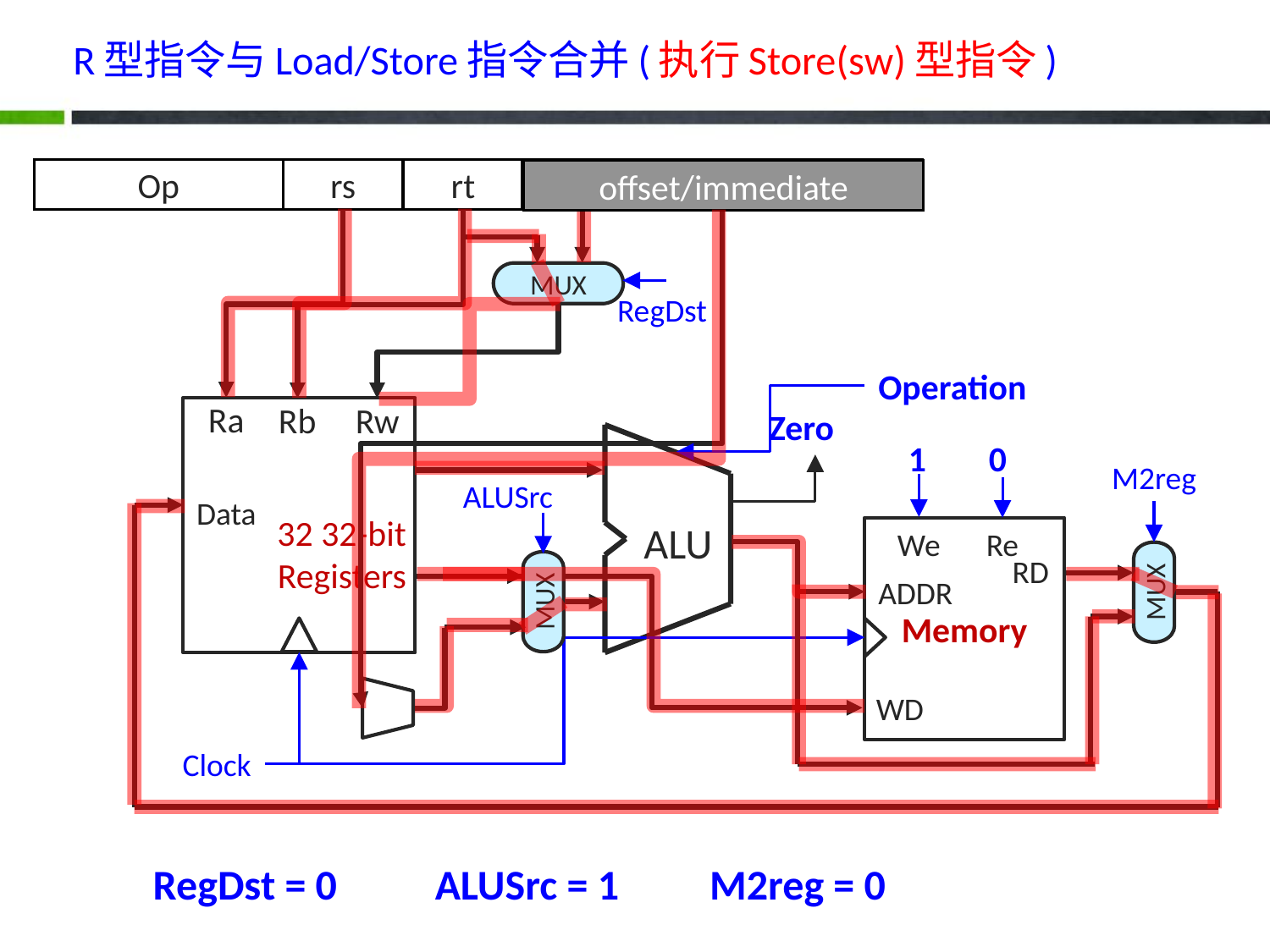

R型指令与Load/Store指令合并(执行Store(sw)型指令)

Op
rs
rt
rd
000000
func
offset/immediate
MUX
RegDst
Operation

Ra
Rb
Rw
Zero

1
0
M2reg
ALUSrc
Data
32 32-bit
Registers
ALU
Memory
We
Re
RD
ADDR
MUX
MUX

WD

Clock

RegDst = 0
ALUSrc = 1
M2reg = 0